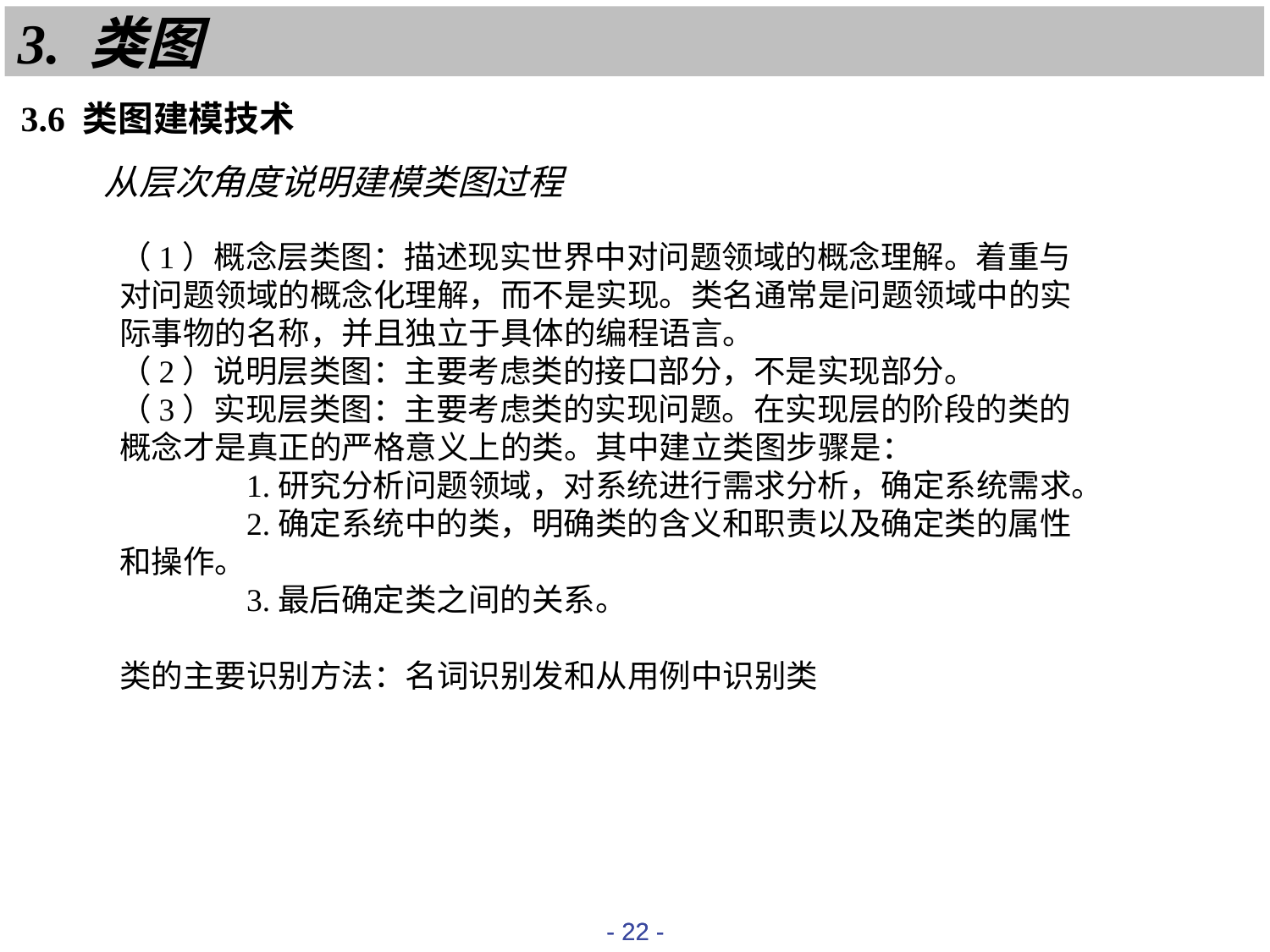

# 3. 类图
3.6 类图建模技术

从层次角度说明建模类图过程
（1）概念层类图：描述现实世界中对问题领域的概念理解。着重与对问题领域的概念化理解，而不是实现。类名通常是问题领域中的实际事物的名称，并且独立于具体的编程语言。
（2）说明层类图：主要考虑类的接口部分，不是实现部分。
（3）实现层类图：主要考虑类的实现问题。在实现层的阶段的类的概念才是真正的严格意义上的类。其中建立类图步骤是：
	1.研究分析问题领域，对系统进行需求分析，确定系统需求。
	2.确定系统中的类，明确类的含义和职责以及确定类的属性和操作。
	3.最后确定类之间的关系。

类的主要识别方法：名词识别发和从用例中识别类